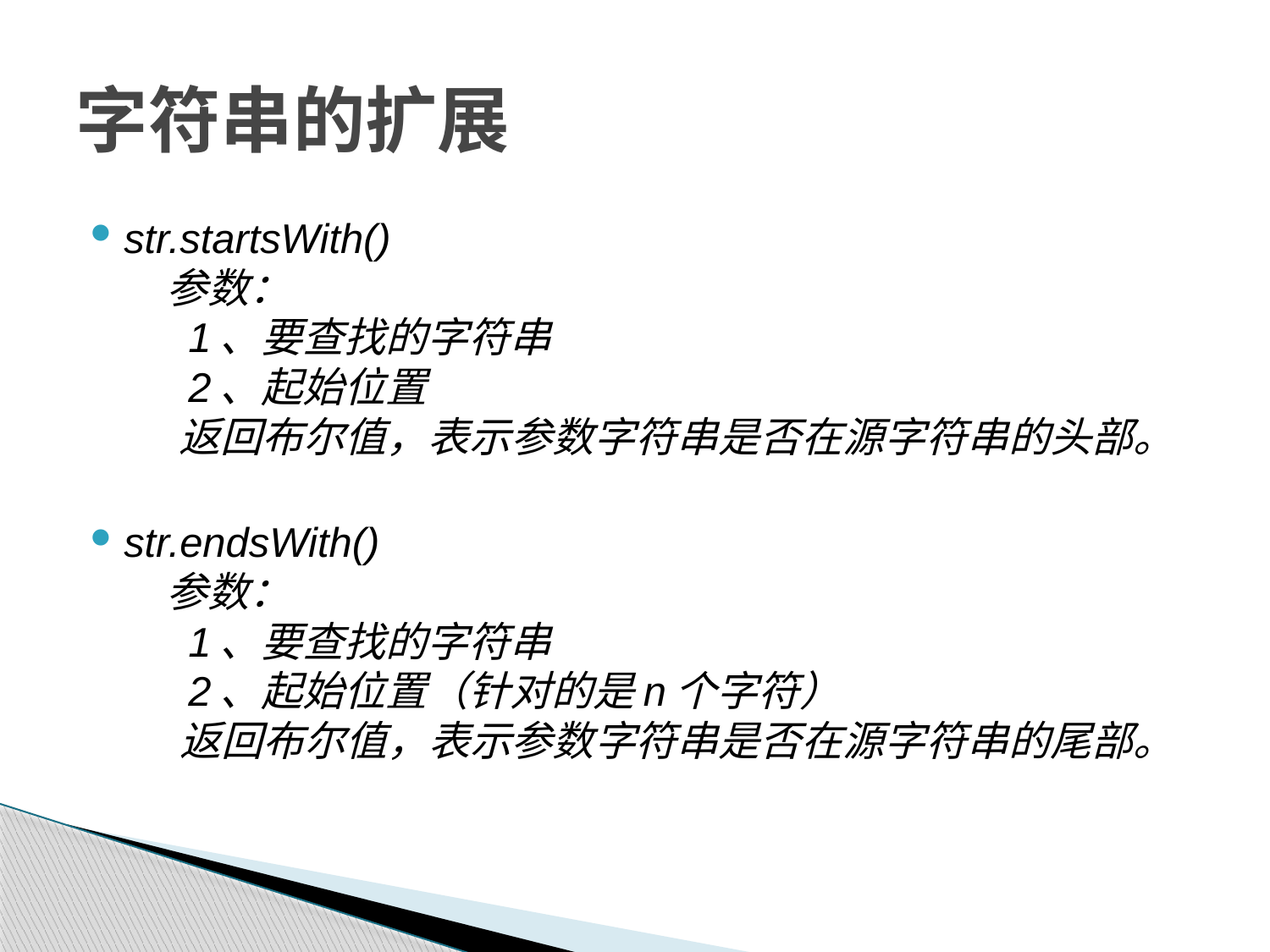

# 字符串的扩展
str.startsWith()
   参数：
      1、要查找的字符串
      2、起始位置
      返回布尔值，表示参数字符串是否在源字符串的头部。
str.endsWith()
   参数：
      1、要查找的字符串
      2、起始位置（针对的是n个字符）
      返回布尔值，表示参数字符串是否在源字符串的尾部。